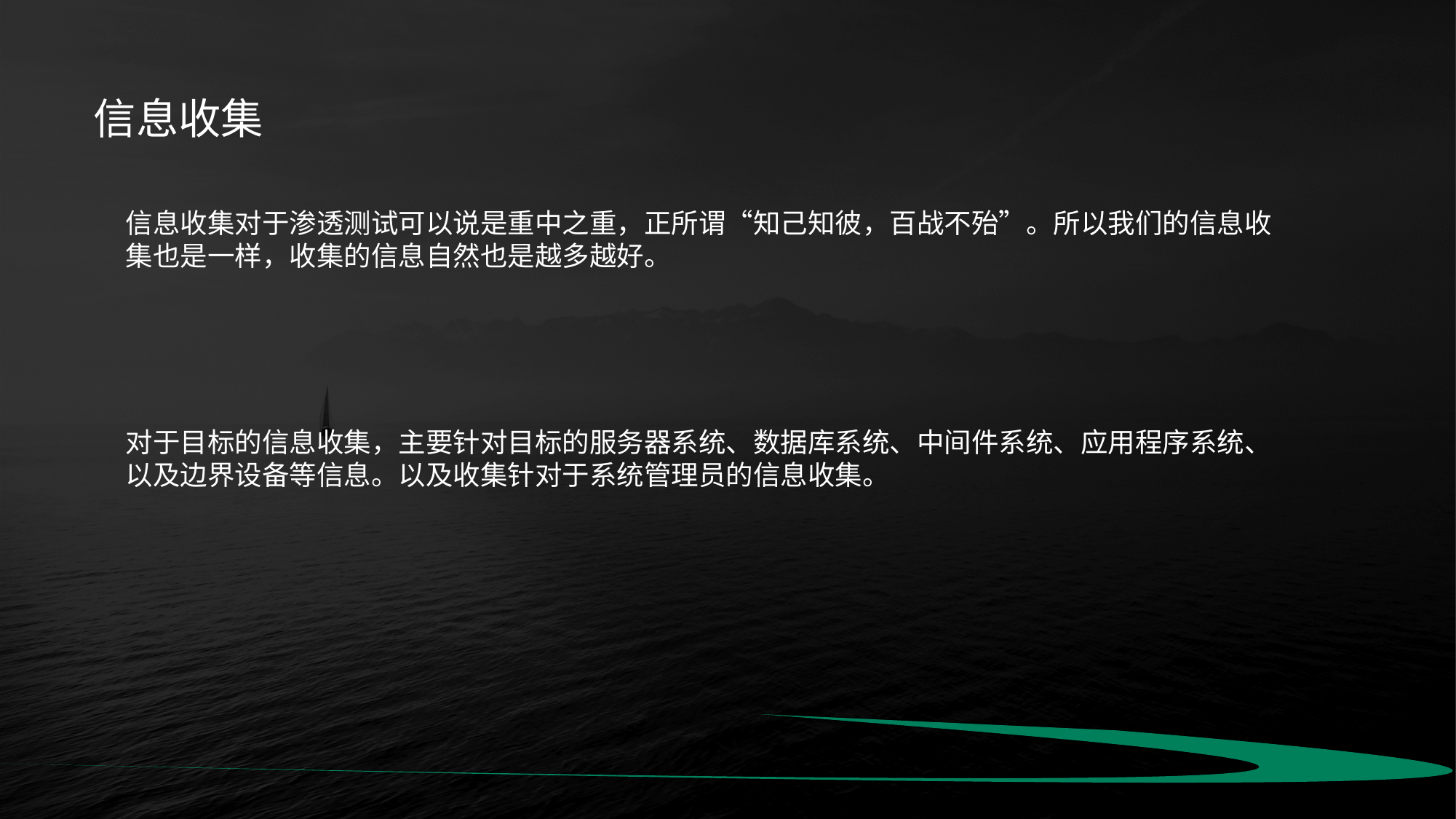

信息收集
信息收集对于渗透测试可以说是重中之重，正所谓“知己知彼，百战不殆”。所以我们的信息收集也是一样，收集的信息自然也是越多越好。
对于目标的信息收集，主要针对目标的服务器系统、数据库系统、中间件系统、应用程序系统、以及边界设备等信息。以及收集针对于系统管理员的信息收集。